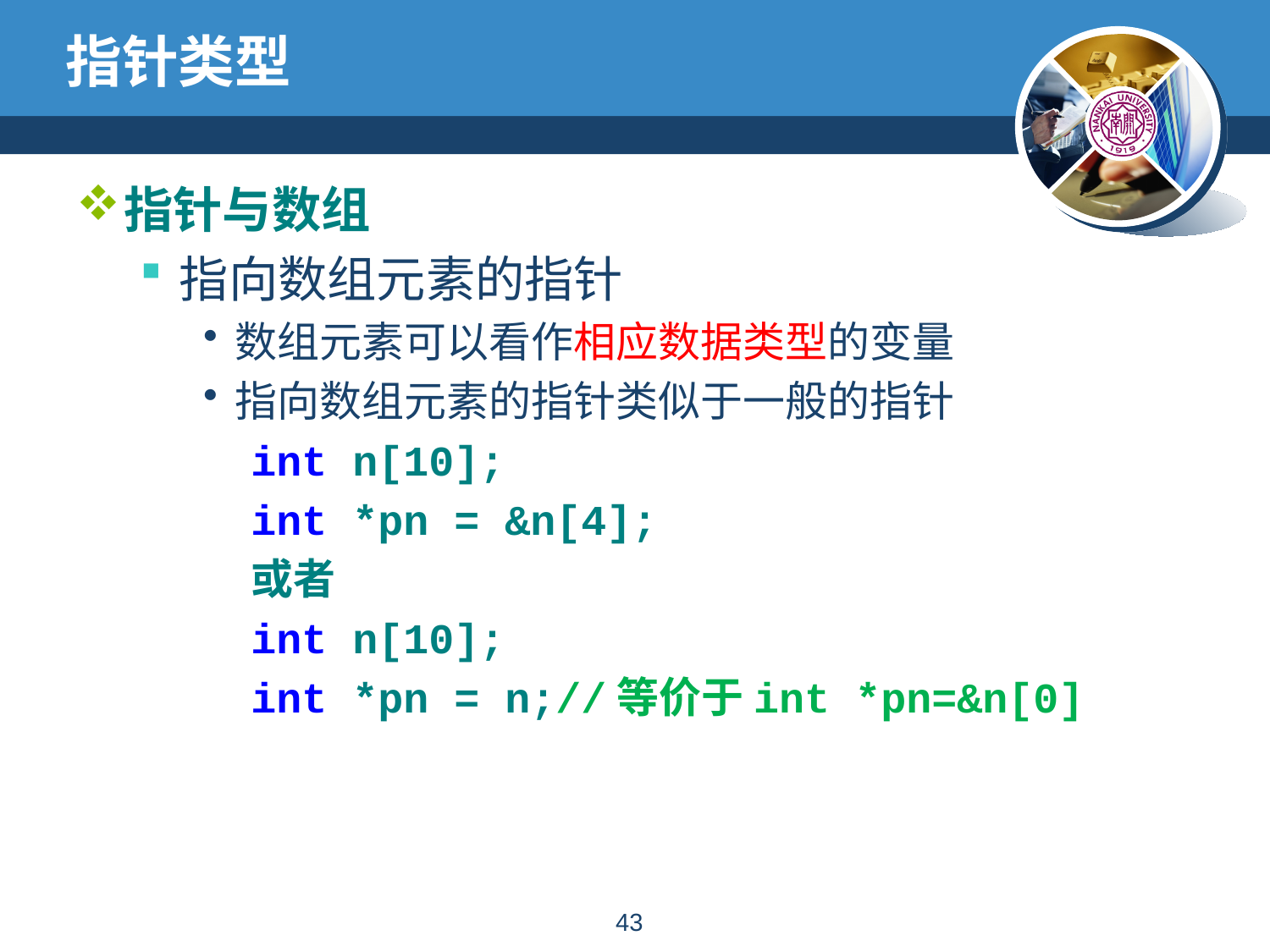

# 指针类型
指针与数组
指向数组元素的指针
数组元素可以看作相应数据类型的变量
指向数组元素的指针类似于一般的指针
		int n[10];
    	int *pn = &n[4];
		或者
		int n[10];
    	int *pn = n;//等价于int *pn=&n[0]

43